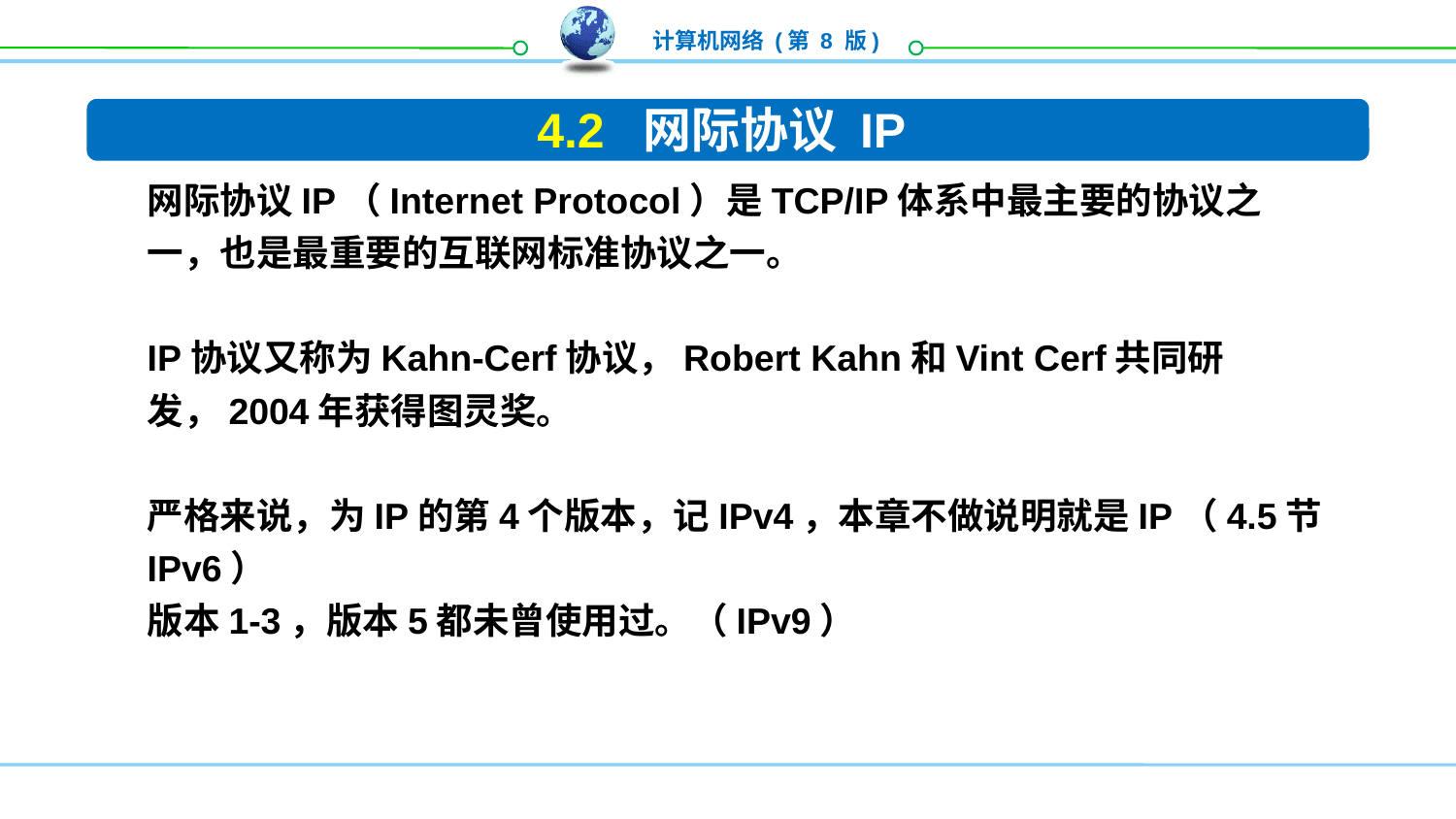

4.2  网际协议 IP

网际协议IP（Internet Protocol）是TCP/IP体系中最主要的协议之一，也是最重要的互联网标准协议之一。

IP协议又称为Kahn-Cerf协议，Robert Kahn和Vint Cerf共同研发，2004年获得图灵奖。

严格来说，为IP的第4个版本，记IPv4，本章不做说明就是IP（4.5节IPv6）
版本1-3，版本5都未曾使用过。（IPv9）